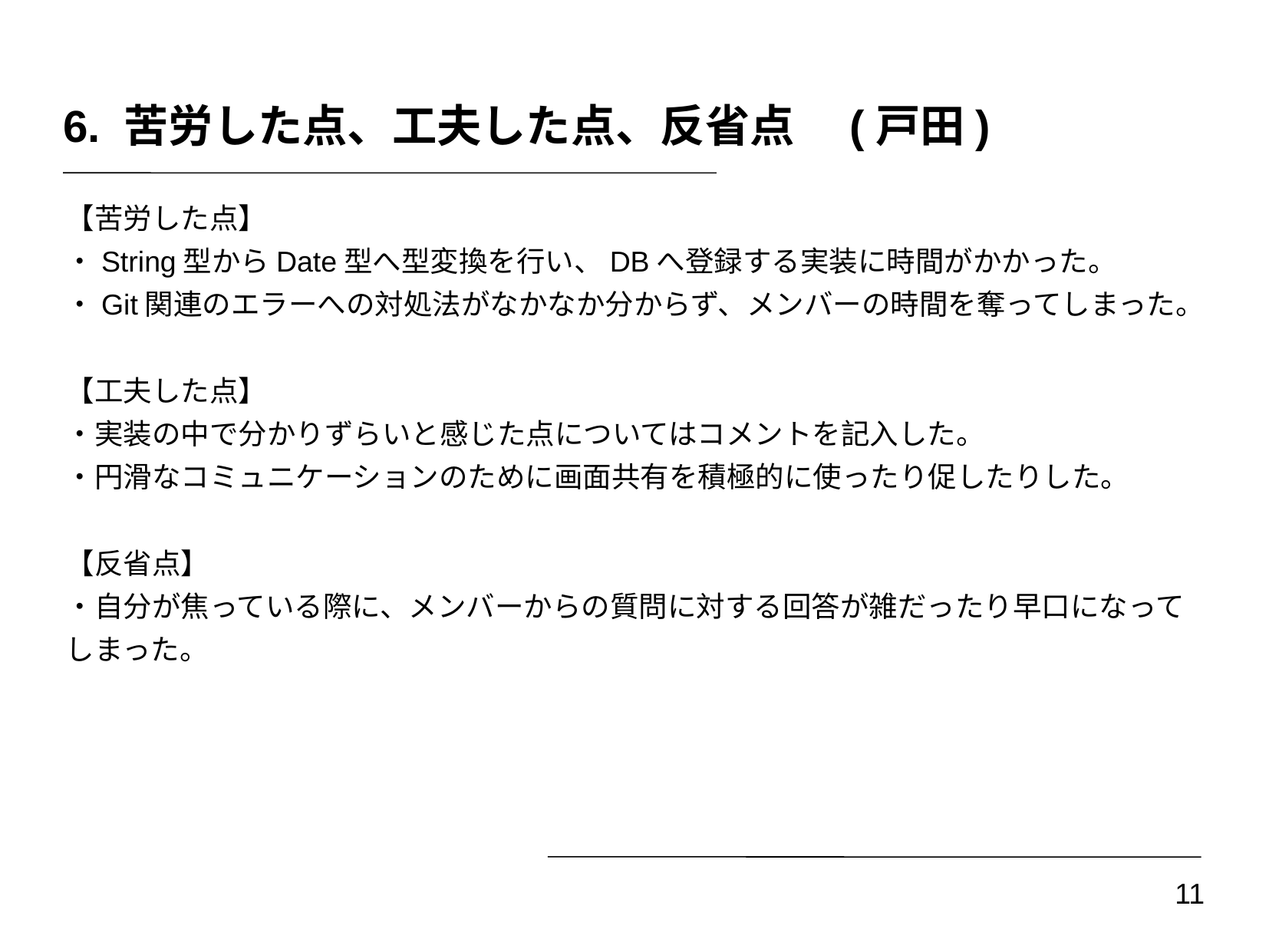

6. 苦労した点、工夫した点、反省点　(戸田)
【苦労した点】
・String型からDate型へ型変換を行い、DBへ登録する実装に時間がかかった。
・Git関連のエラーへの対処法がなかなか分からず、メンバーの時間を奪ってしまった。

【工夫した点】
・実装の中で分かりずらいと感じた点についてはコメントを記入した。
・円滑なコミュニケーションのために画面共有を積極的に使ったり促したりした。

【反省点】
・自分が焦っている際に、メンバーからの質問に対する回答が雑だったり早口になってしまった。
11